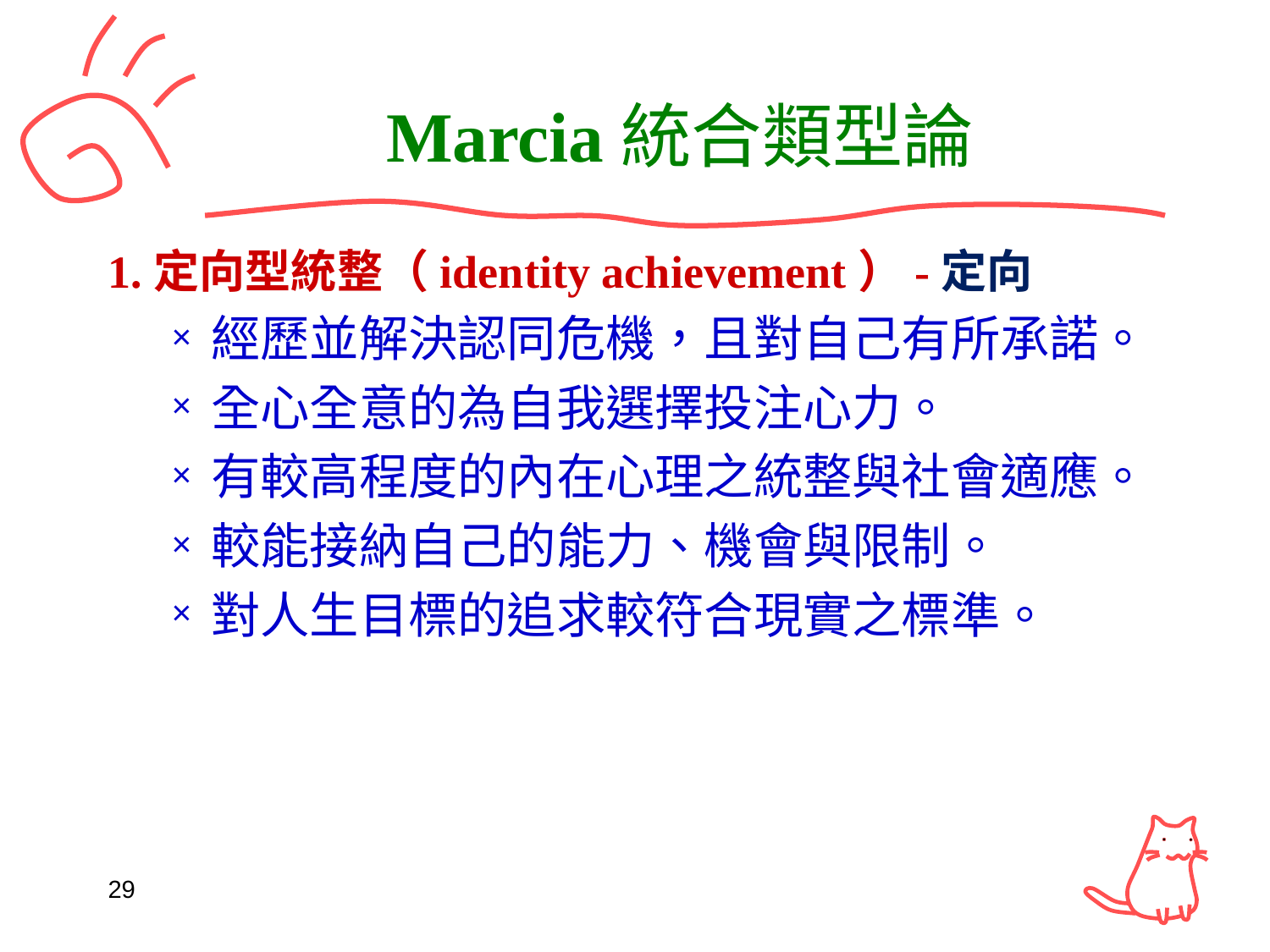

# Marcia統合類型論
1.定向型統整（identity achievement）-定向
經歷並解決認同危機，且對自己有所承諾。
全心全意的為自我選擇投注心力。
有較高程度的內在心理之統整與社會適應。
較能接納自己的能力、機會與限制。
對人生目標的追求較符合現實之標準。
29